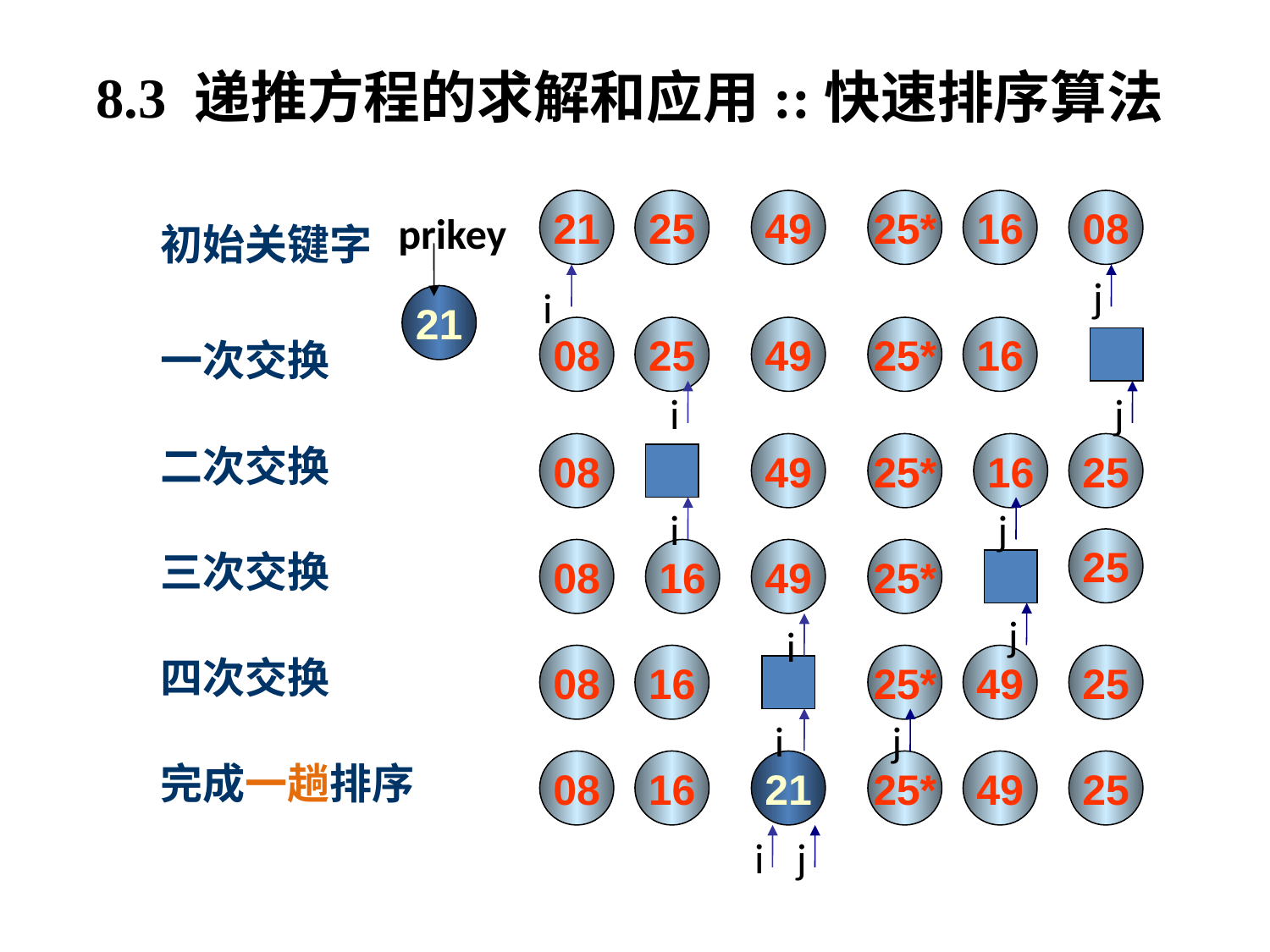

8.3 递推方程的求解和应用::快速排序算法
21
25
49
25*
16
08
prikey
初始关键字

j

i
21
08
25
49
25*
16
一次交换

i

j

二次交换
08
49
25*
16
25

i

j

25
三次交换
08
16
49
25*

j

i

四次交换
08
16
25*
49
25

i

j

完成一趟排序
08
16
21
25*
49
25
i

j